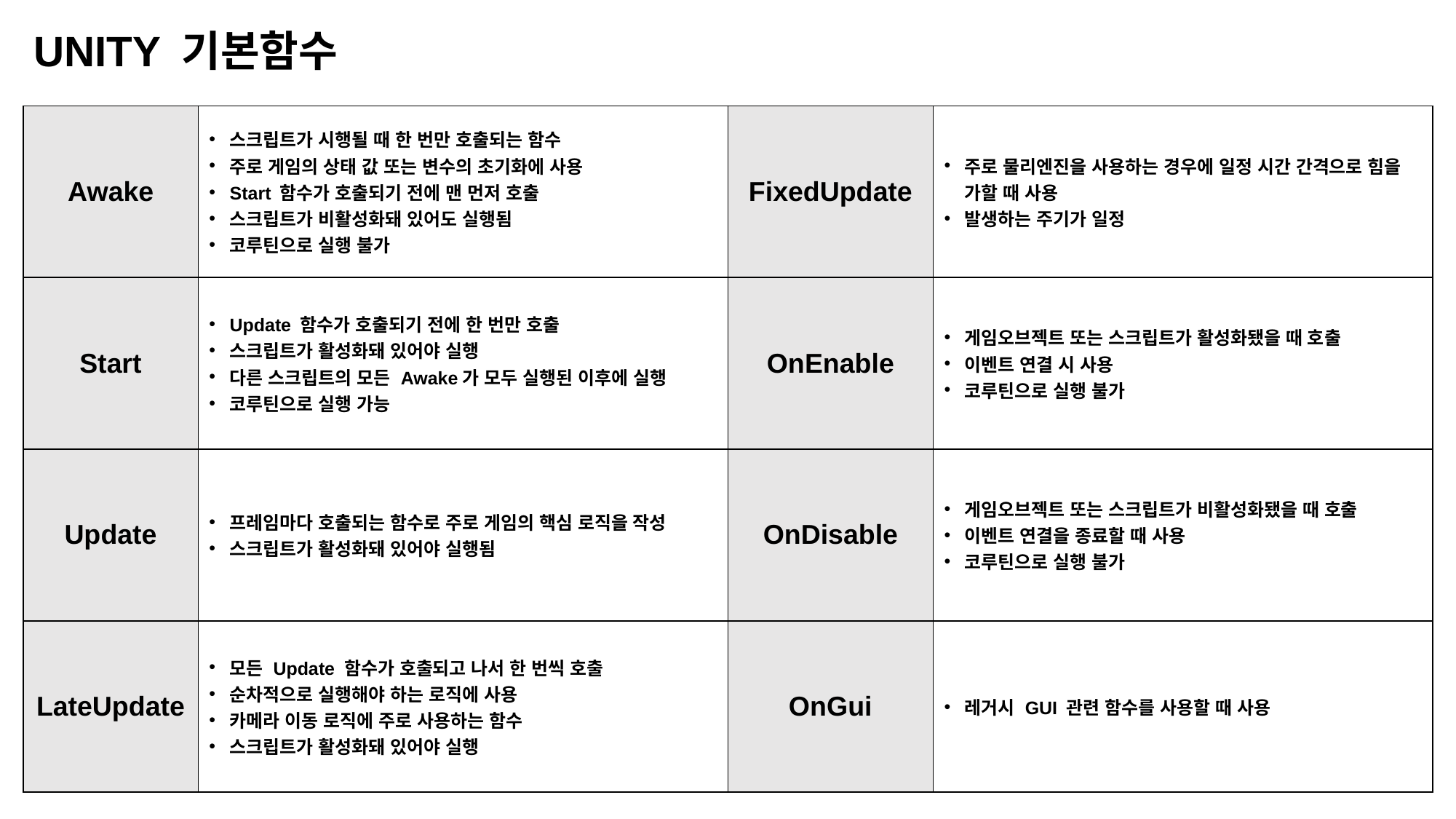

UNITY 기본함수
| Awake | 스크립트가 시행될 때 한 번만 호출되는 함수 주로 게임의 상태 값 또는 변수의 초기화에 사용 Start 함수가 호출되기 전에 맨 먼저 호출 스크립트가 비활성화돼 있어도 실행됨 코루틴으로 실행 불가 | FixedUpdate | 주로 물리엔진을 사용하는 경우에 일정 시간 간격으로 힘을 가할 때 사용 발생하는 주기가 일정 |
| --- | --- | --- | --- |
| Start | Update 함수가 호출되기 전에 한 번만 호출 스크립트가 활성화돼 있어야 실행 다른 스크립트의 모든 Awake가 모두 실행된 이후에 실행 코루틴으로 실행 가능 | OnEnable | 게임오브젝트 또는 스크립트가 활성화됐을 때 호출 이벤트 연결 시 사용 코루틴으로 실행 불가 |
| Update | 프레임마다 호출되는 함수로 주로 게임의 핵심 로직을 작성 스크립트가 활성화돼 있어야 실행됨 | OnDisable | 게임오브젝트 또는 스크립트가 비활성화됐을 때 호출 이벤트 연결을 종료할 때 사용 코루틴으로 실행 불가 |
| LateUpdate | 모든 Update 함수가 호출되고 나서 한 번씩 호출 순차적으로 실행해야 하는 로직에 사용 카메라 이동 로직에 주로 사용하는 함수 스크립트가 활성화돼 있어야 실행 | OnGui | 레거시 GUI 관련 함수를 사용할 때 사용 |